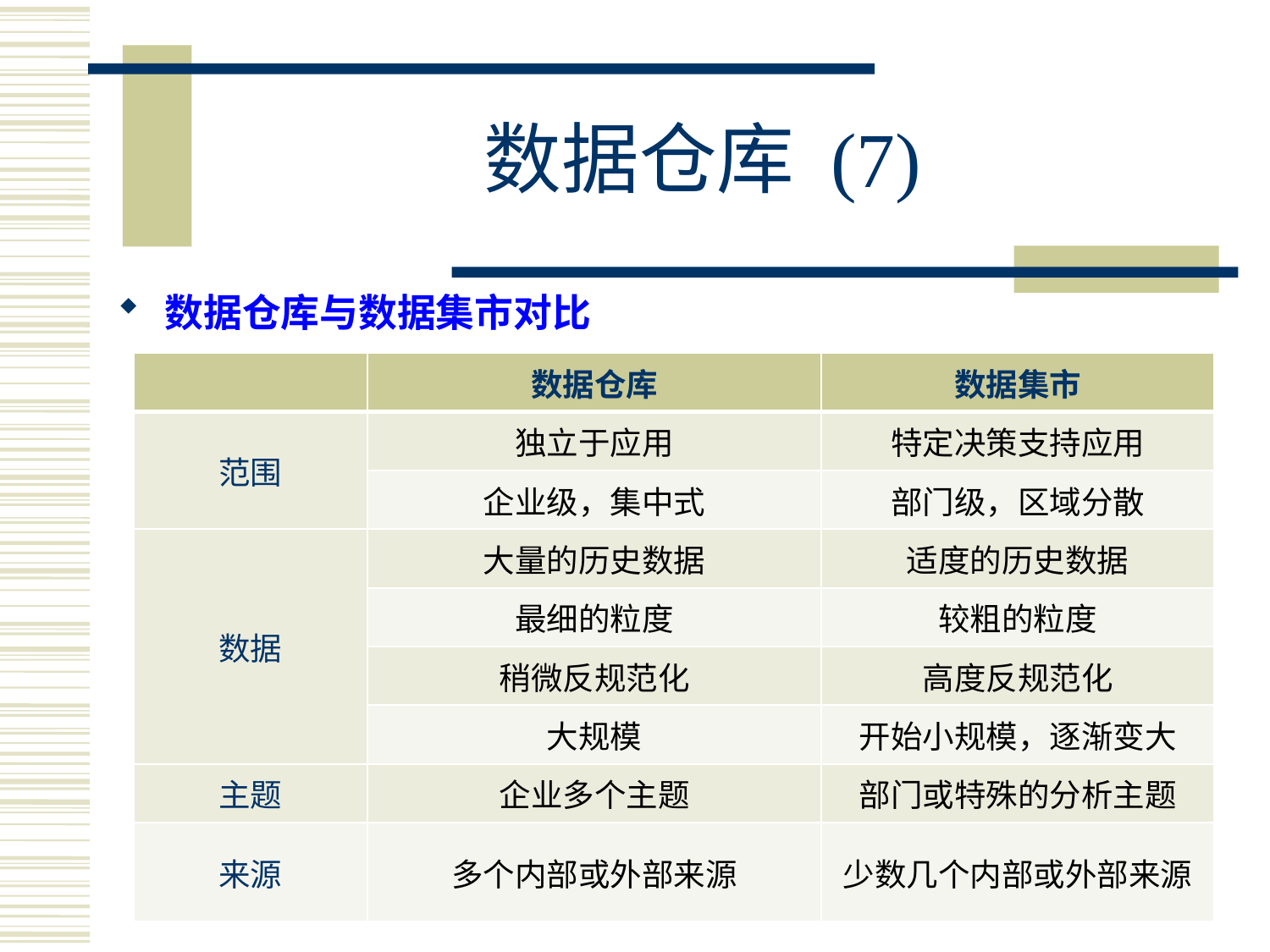

# 数据仓库 (7)
数据仓库与数据集市对比
|  | 数据仓库 | 数据集市 |
| --- | --- | --- |
| 范围 | 独立于应用 | 特定决策支持应用 |
|  | 企业级，集中式 | 部门级，区域分散 |
| 数据 | 大量的历史数据 | 适度的历史数据 |
|  | 最细的粒度 | 较粗的粒度 |
|  | 稍微反规范化 | 高度反规范化 |
|  | 大规模 | 开始小规模，逐渐变大 |
| 主题 | 企业多个主题 | 部门或特殊的分析主题 |
| 来源 | 多个内部或外部来源 | 少数几个内部或外部来源 |